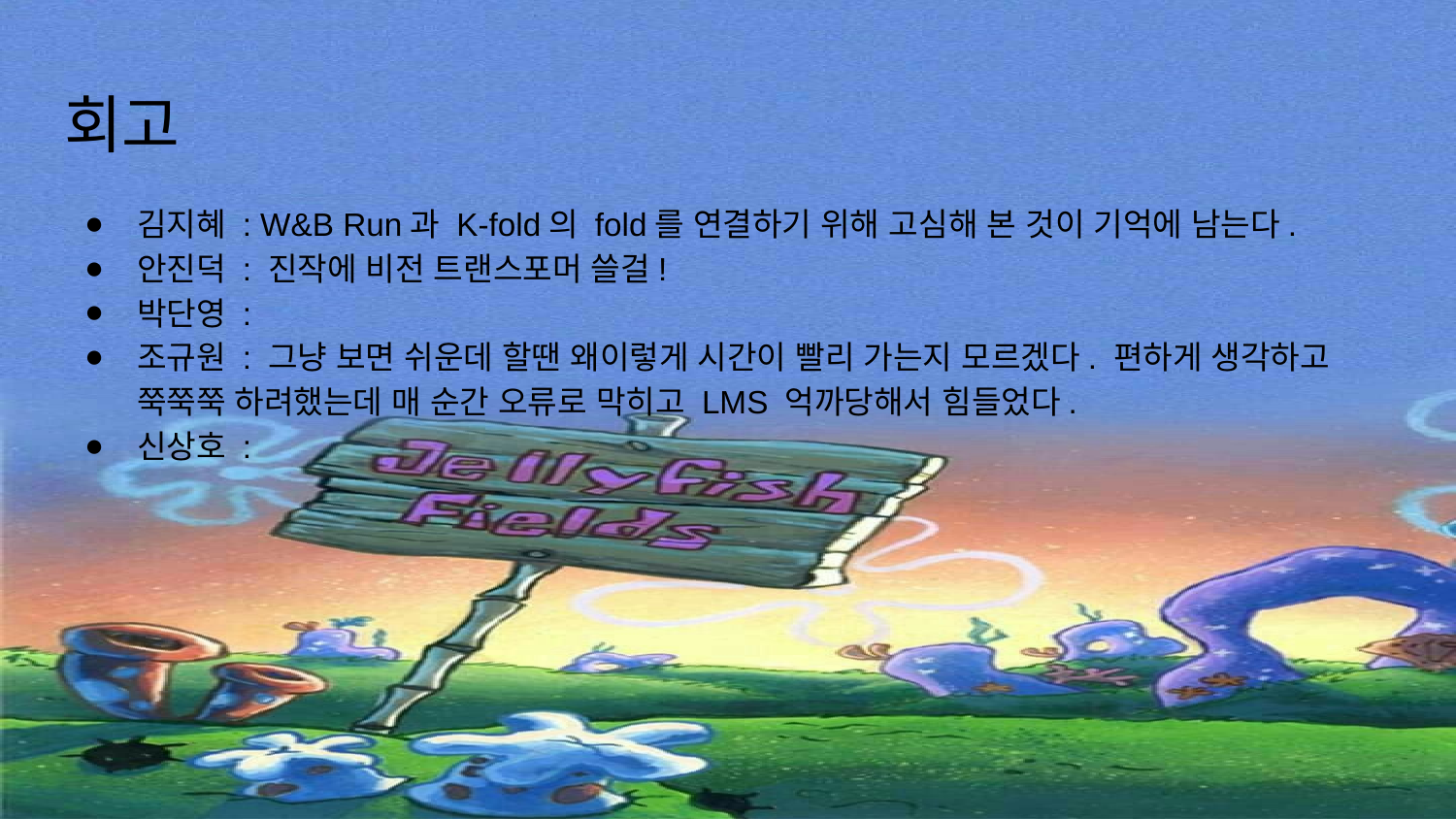

# 회고
김지혜 : W&B Run과 K-fold의 fold를 연결하기 위해 고심해 본 것이 기억에 남는다.
안진덕 : 진작에 비전 트랜스포머 쓸걸!
박단영 :
조규원 : 그냥 보면 쉬운데 할땐 왜이렇게 시간이 빨리 가는지 모르겠다. 편하게 생각하고 쭉쭉쭉 하려했는데 매 순간 오류로 막히고 LMS 억까당해서 힘들었다.
신상호 :